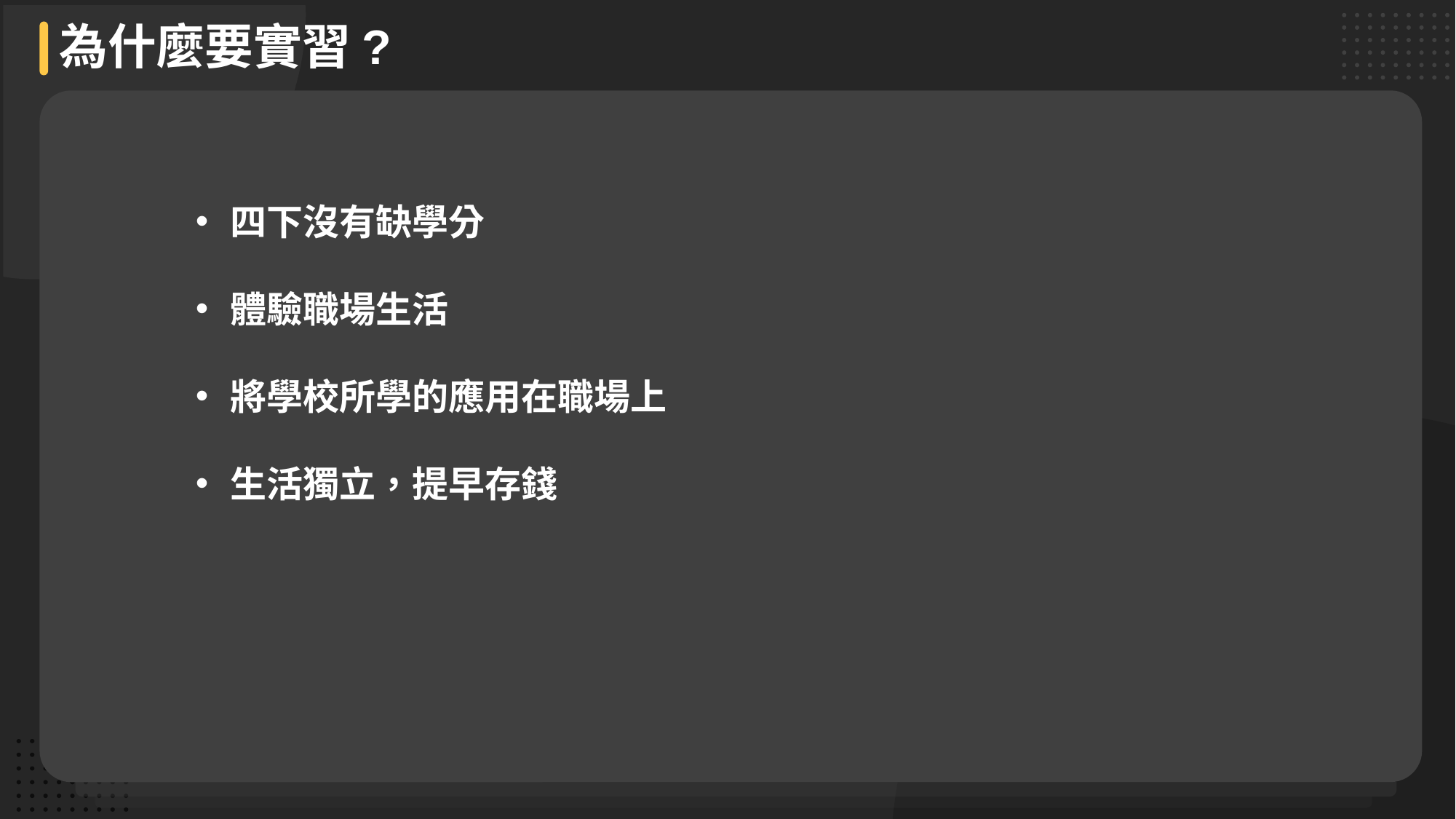

為什麼要實習?
四下沒有缺學分

體驗職場生活

將學校所學的應用在職場上

生活獨立，提早存錢